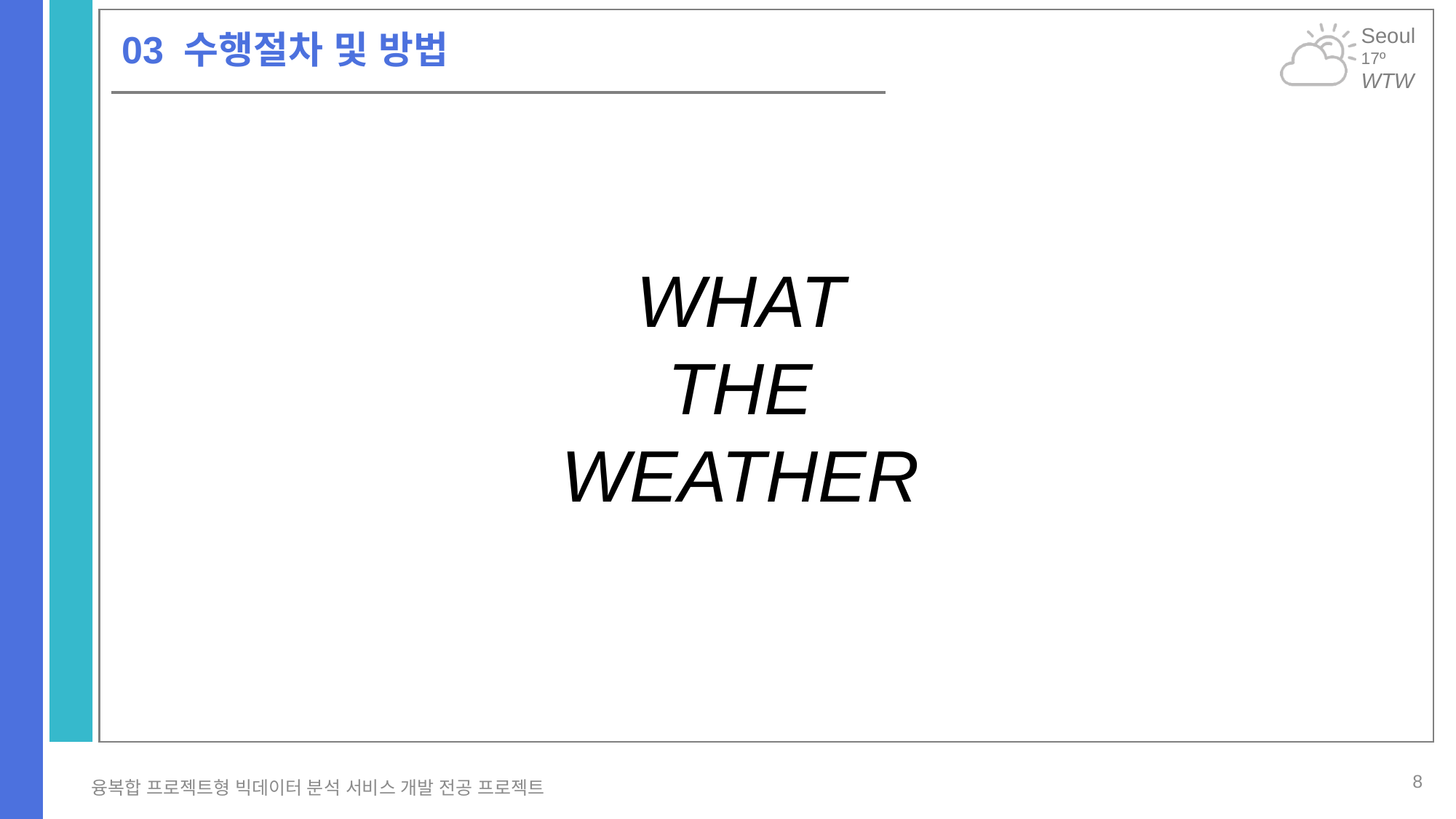

# 03 수행절차 및 방법
WHAT
THE
WEATHER
8
융복합 프로젝트형 빅데이터 분석 서비스 개발 전공 프로젝트